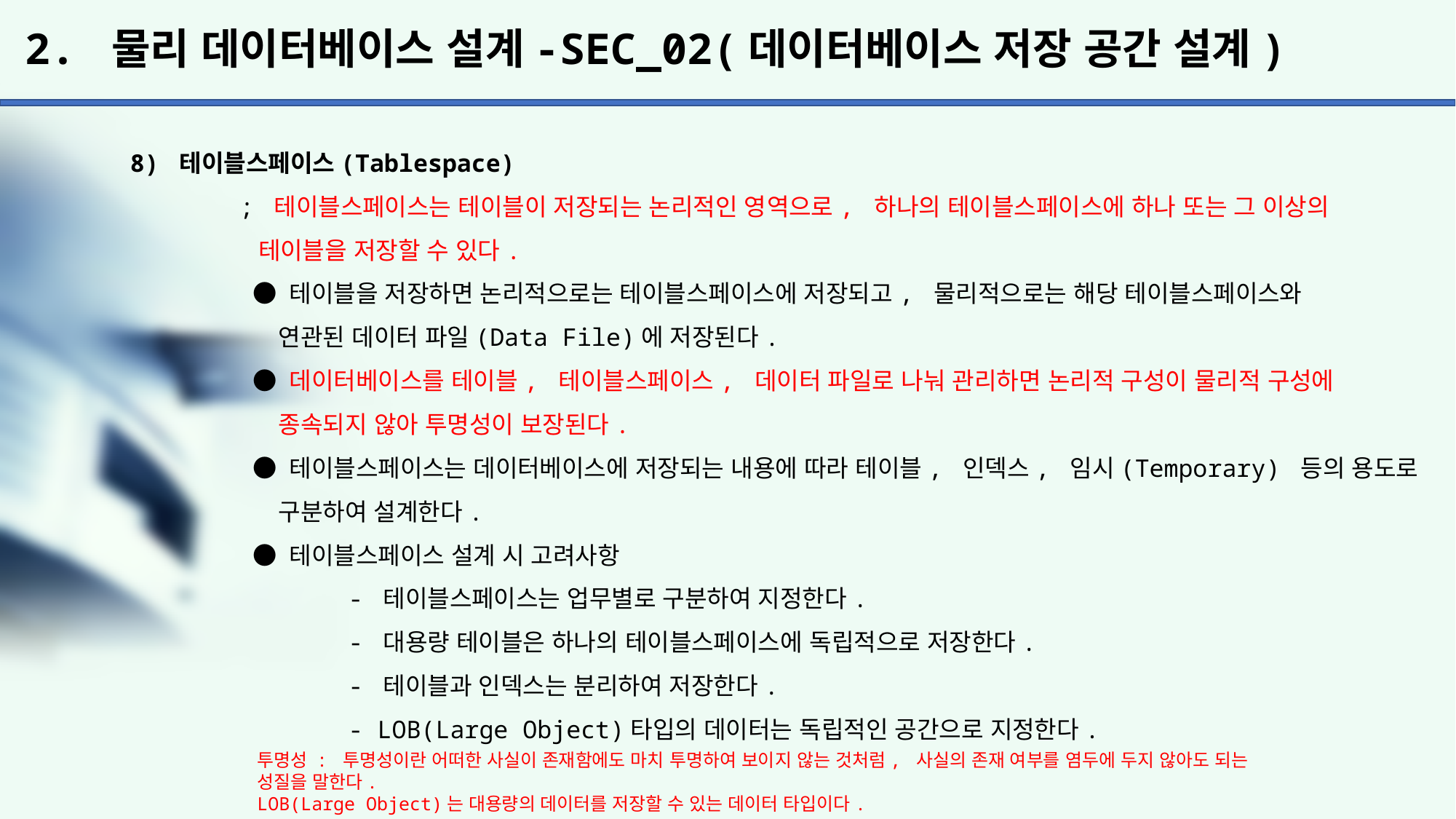

# 2. 물리 데이터베이스 설계-SEC_02(데이터베이스 저장 공간 설계)
8) 테이블스페이스(Tablespace)
	; 테이블스페이스는 테이블이 저장되는 논리적인 영역으로, 하나의 테이블스페이스에 하나 또는 그 이상의
	  테이블을 저장할 수 있다.
	  ● 테이블을 저장하면 논리적으로는 테이블스페이스에 저장되고, 물리적으로는 해당 테이블스페이스와
	     연관된 데이터 파일(Data File)에 저장된다.
	  ● 데이터베이스를 테이블, 테이블스페이스, 데이터 파일로 나눠 관리하면 논리적 구성이 물리적 구성에
	     종속되지 않아 투명성이 보장된다.
	  ● 테이블스페이스는 데이터베이스에 저장되는 내용에 따라 테이블, 인덱스, 임시(Temporary) 등의 용도로
	     구분하여 설계한다.
	  ● 테이블스페이스 설계 시 고려사항
		- 테이블스페이스는 업무별로 구분하여 지정한다.
		- 대용량 테이블은 하나의 테이블스페이스에 독립적으로 저장한다.
		- 테이블과 인덱스는 분리하여 저장한다.
		- LOB(Large Object)타입의 데이터는 독립적인 공간으로 지정한다.
투명성 : 투명성이란 어떠한 사실이 존재함에도 마치 투명하여 보이지 않는 것처럼, 사실의 존재 여부를 염두에 두지 않아도 되는 성질을 말한다.
LOB(Large Object)는 대용량의 데이터를 저장할 수 있는 데이터 타입이다.